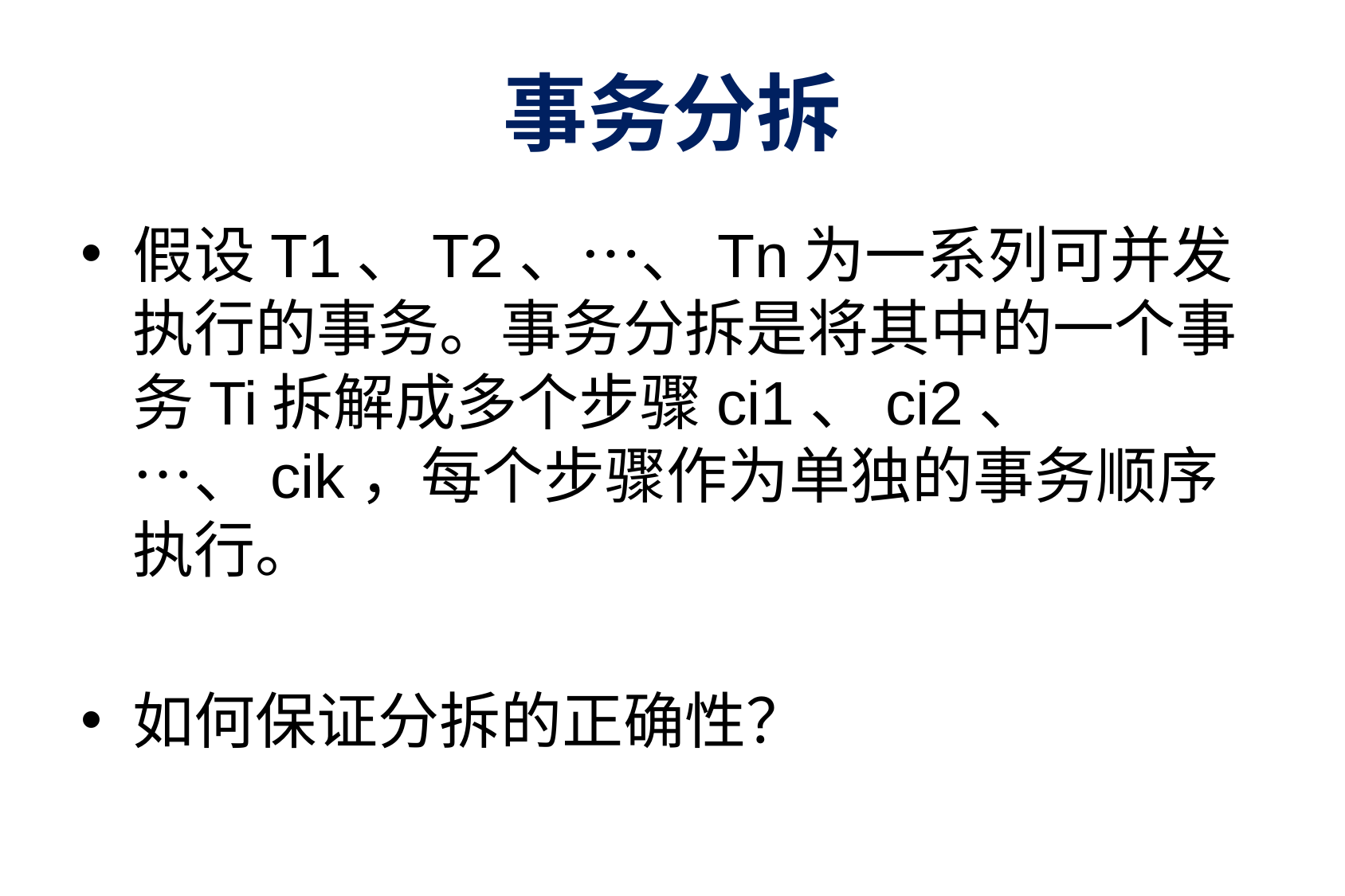

# 事务分拆
假设T1、T2、…、Tn为一系列可并发执行的事务。事务分拆是将其中的一个事务Ti拆解成多个步骤ci1、ci2、…、cik，每个步骤作为单独的事务顺序执行。

如何保证分拆的正确性？